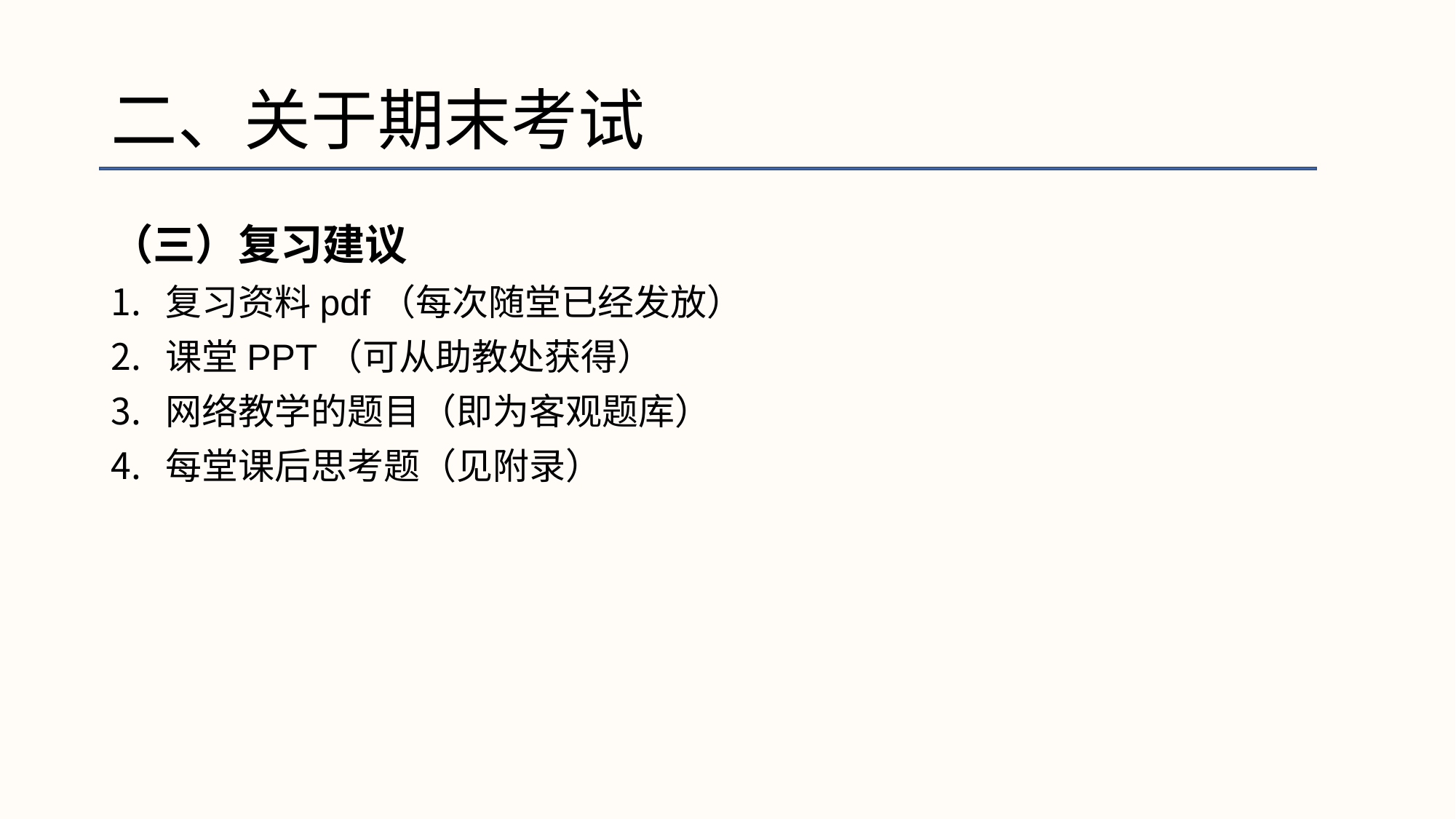

# 二、关于期末考试

（三）复习建议
复习资料pdf（每次随堂已经发放）
课堂PPT（可从助教处获得）
网络教学的题目（即为客观题库）
每堂课后思考题（见附录）